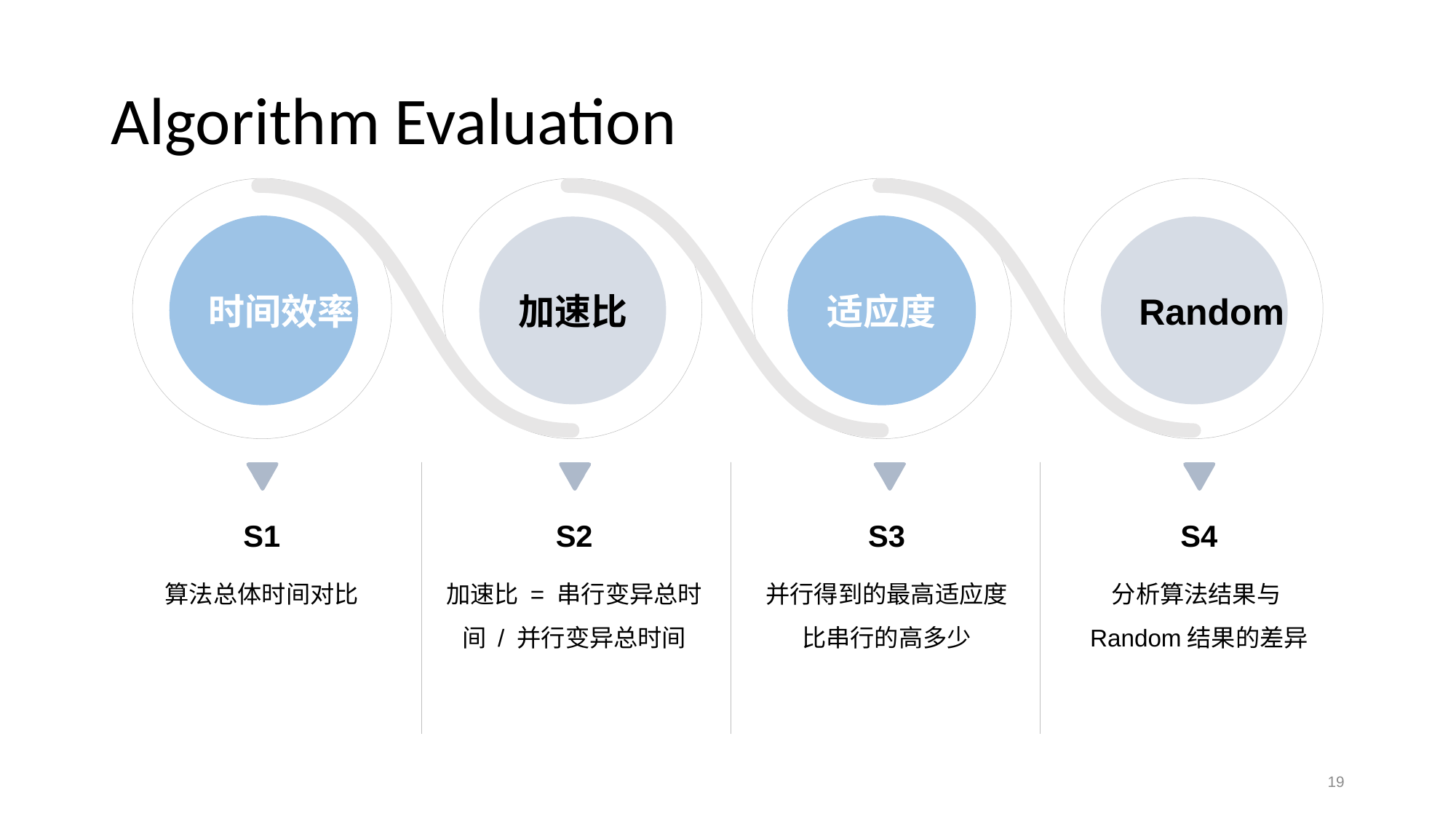

# Algorithm Evaluation

时间效率
加速比
适应度
Random

S1
算法总体时间对比
S2
加速比 = 串行变异总时间 / 并行变异总时间
S3
并行得到的最高适应度比串行的高多少
S4
分析算法结果与Random结果的差异
19